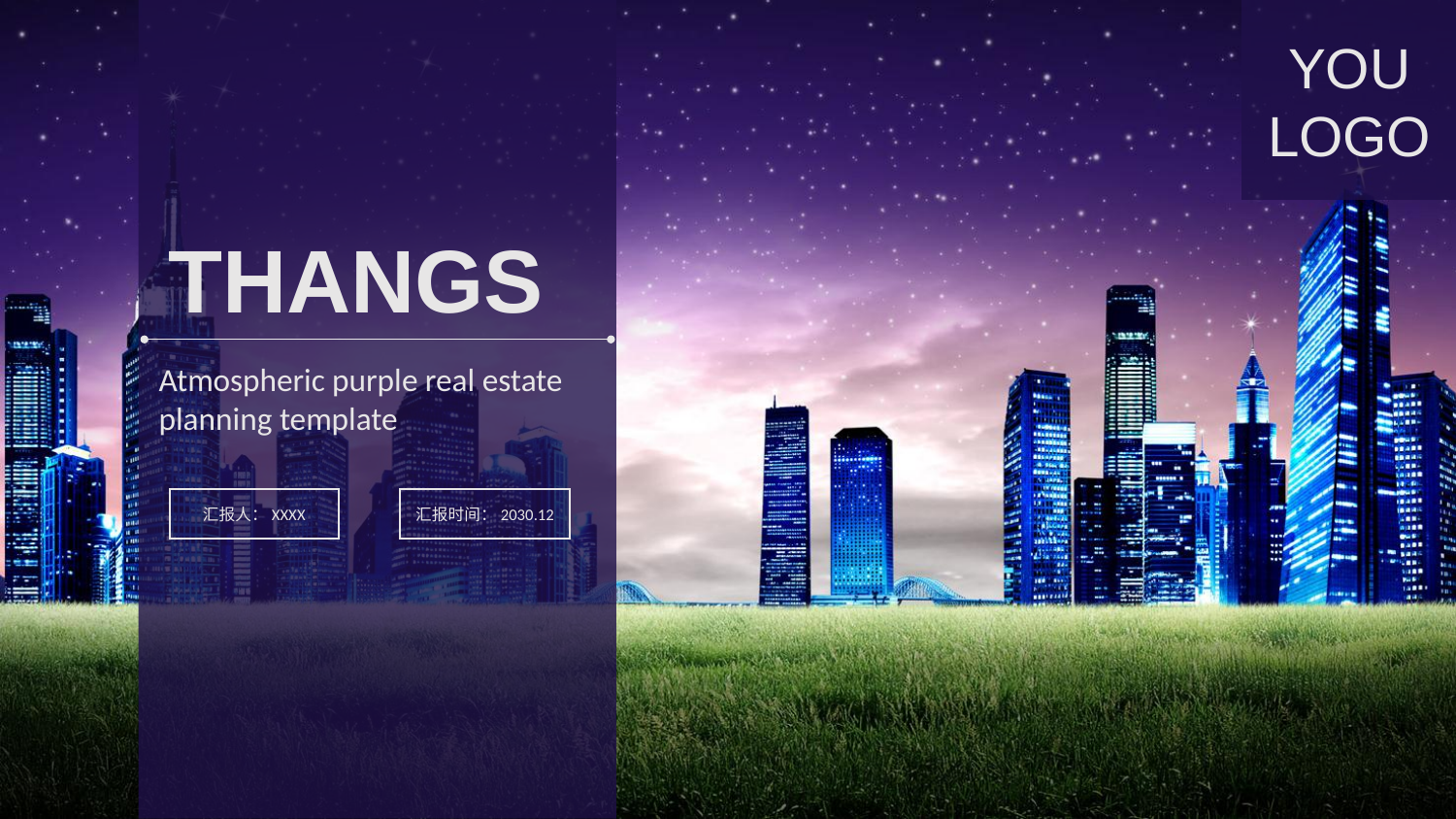

YOU
LOGO
THANGS
Atmospheric purple real estate planning template
汇报人：XXXX
汇报时间：2030.12